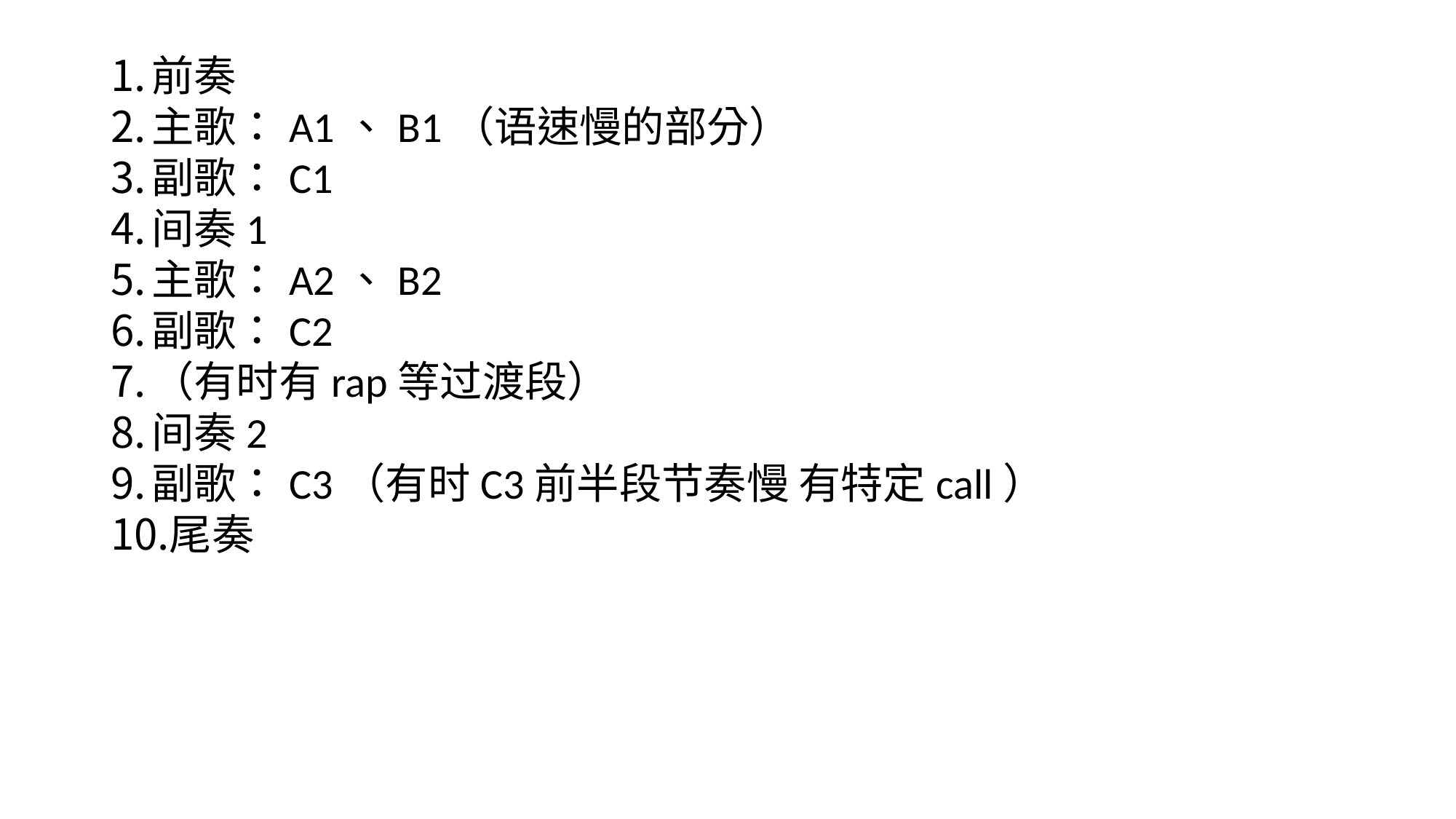

前奏
主歌：A1、B1（语速慢的部分）
副歌：C1
间奏1
主歌：A2、B2
副歌：C2
（有时有rap等过渡段）
间奏2
副歌：C3（有时C3前半段节奏慢 有特定call）
尾奏